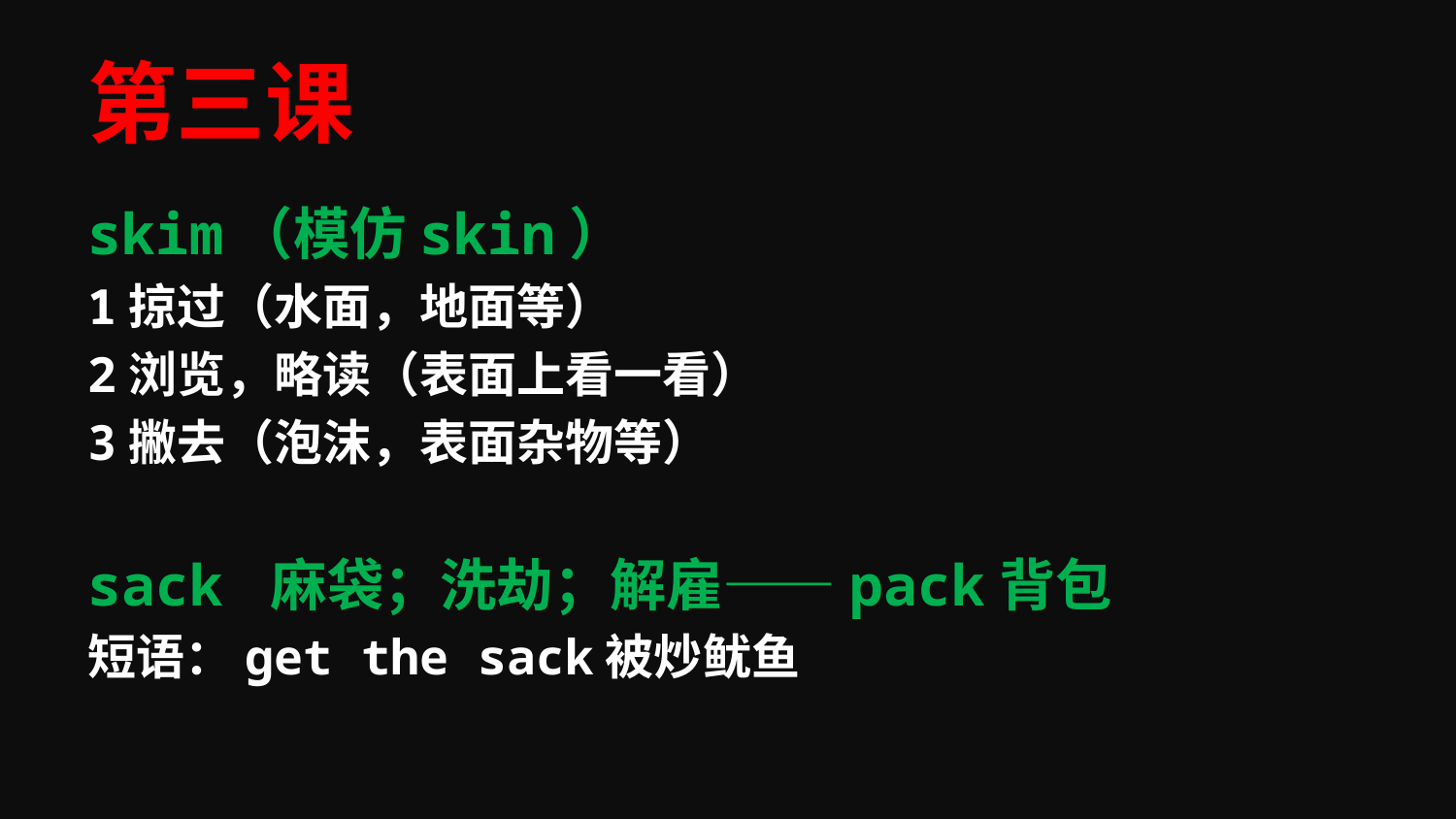

# 第三课
skim（模仿skin）
1掠过（水面，地面等）
2浏览，略读（表面上看一看）
3撇去（泡沫，表面杂物等）

sack 麻袋；洗劫；解雇——pack背包
短语：get the sack被炒鱿鱼